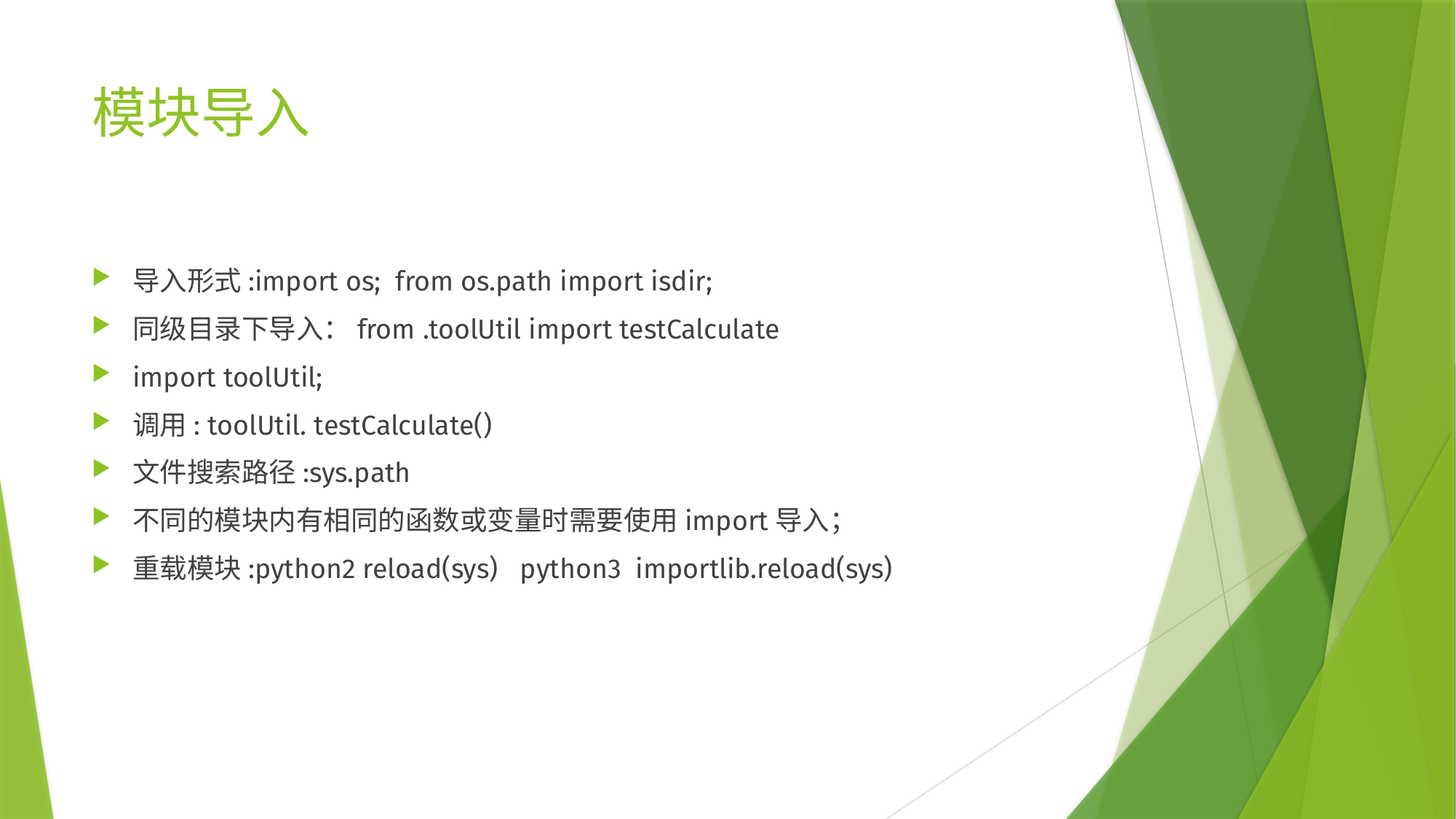

# 模块导入
导入形式:import os;  from os.path import isdir;
同级目录下导入：from .toolUtil import testCalculate
import toolUtil;
调用: toolUtil. testCalculate()
文件搜索路径:sys.path
不同的模块内有相同的函数或变量时需要使用import导入；
重载模块:python2 reload(sys)   python3  importlib.reload(sys)